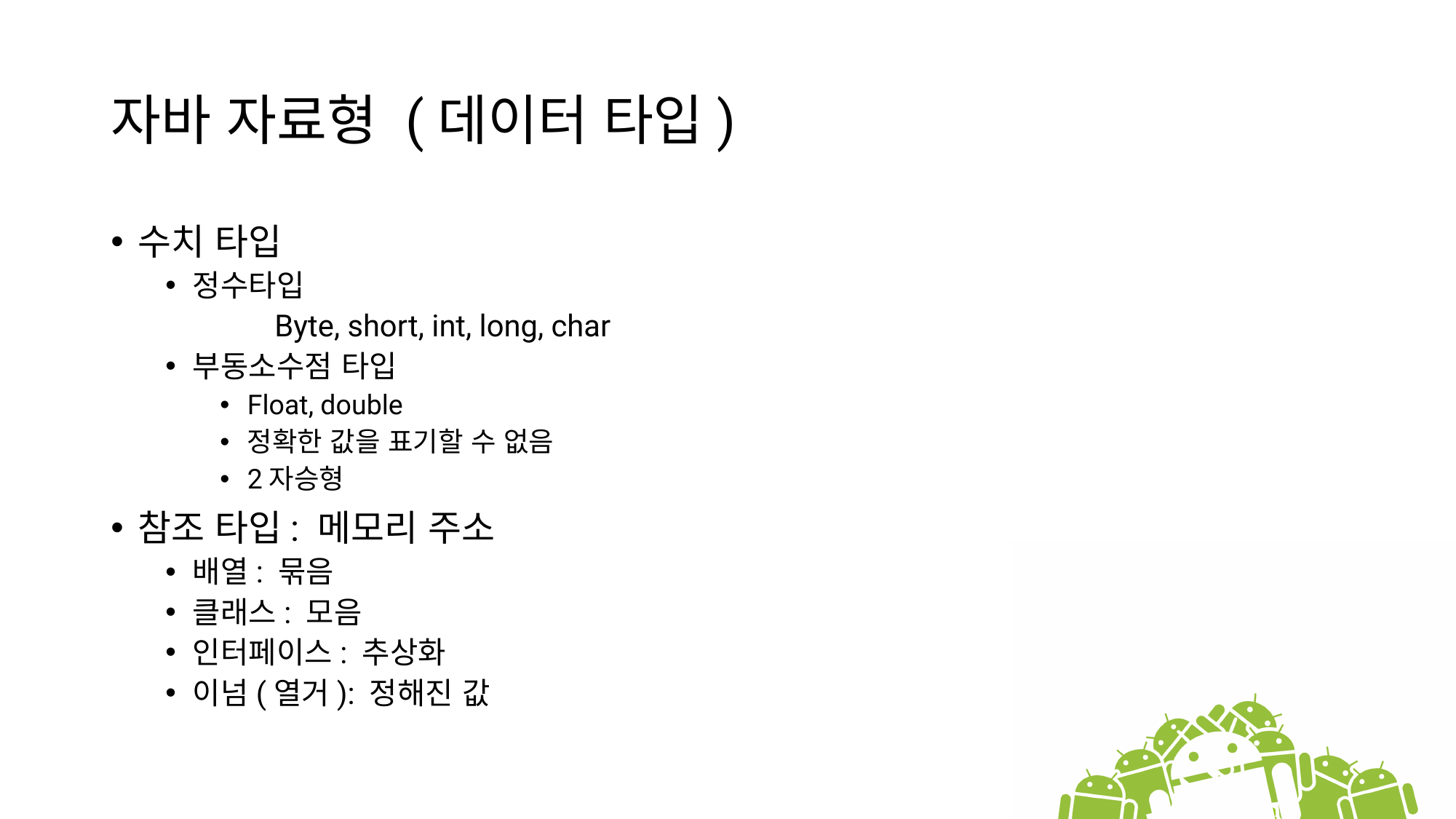

# 자바 자료형 (데이터 타입)
수치 타입
정수타입
	Byte, short, int, long, char
부동소수점 타입
Float, double
정확한 값을 표기할 수 없음
2자승형
참조 타입: 메모리 주소
배열: 묶음
클래스: 모음
인터페이스: 추상화
이넘(열거): 정해진 값